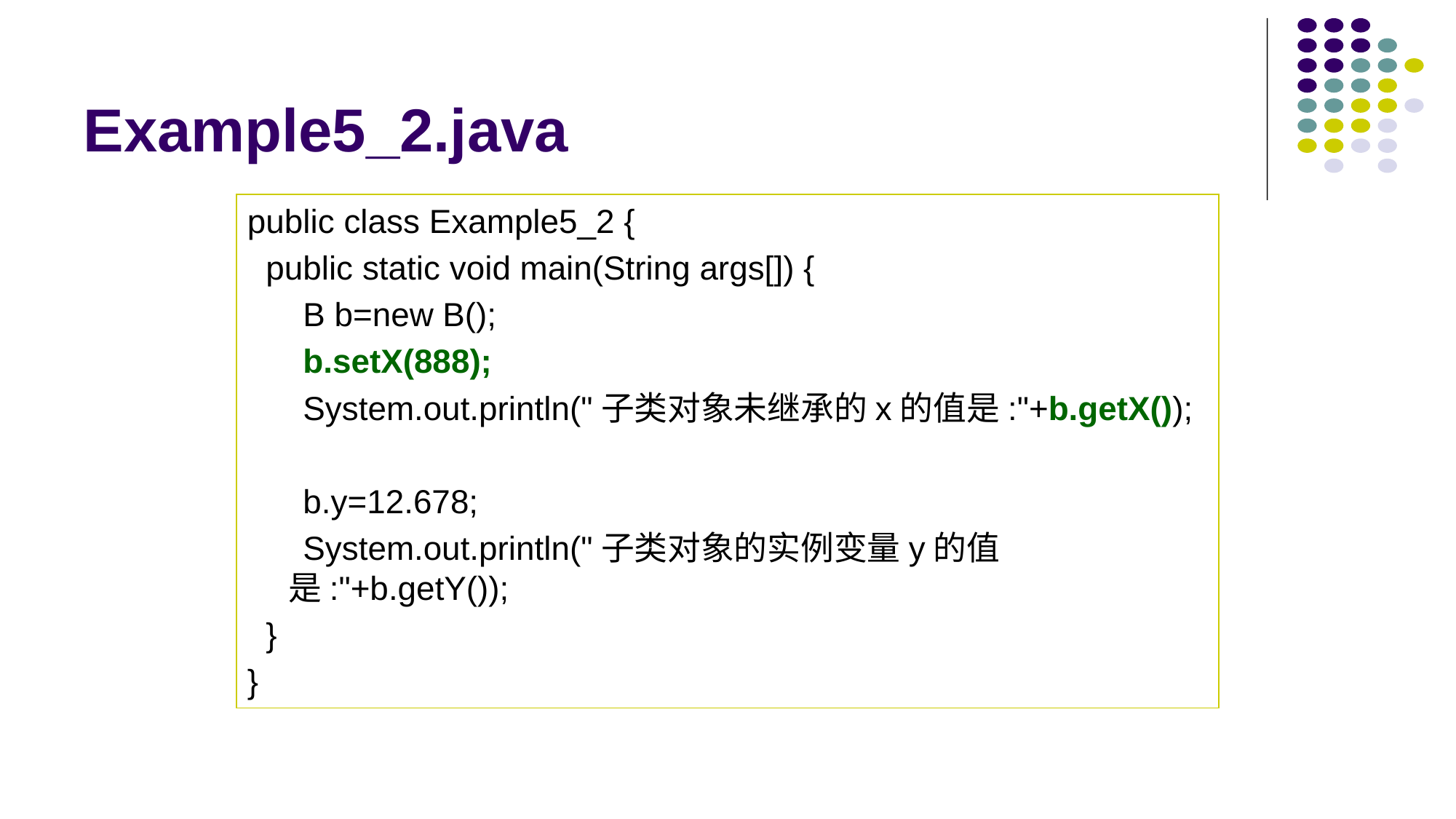

# Example5_2.java
public class Example5_2 {
  public static void main(String args[]) {
      B b=new B();
      b.setX(888);
      System.out.println("子类对象未继承的x的值是:"+b.getX());

      b.y=12.678;
      System.out.println("子类对象的实例变量y的值是:"+b.getY());
  }
}
28